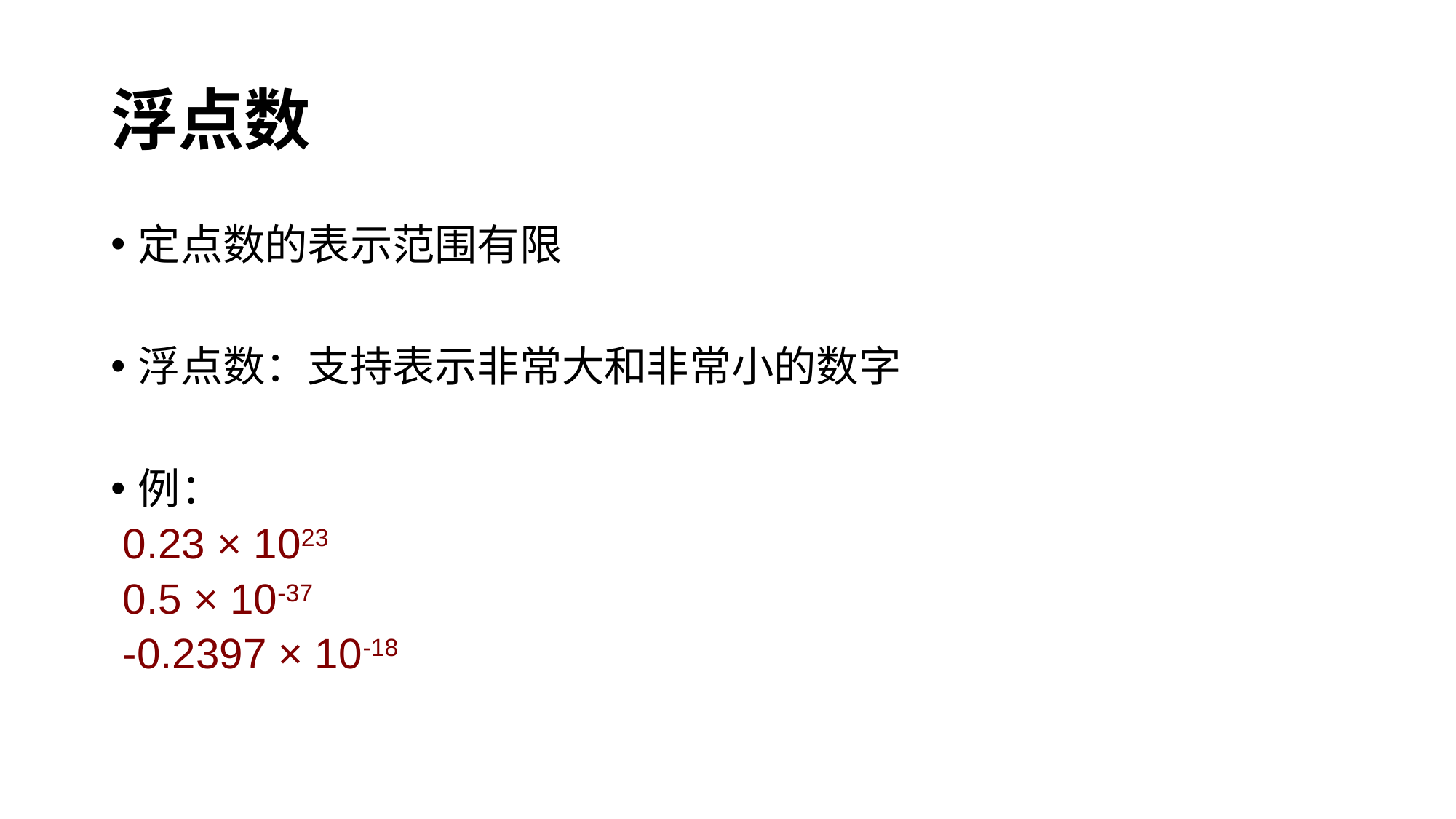

# 浮点数
定点数的表示范围有限

浮点数：支持表示非常大和非常小的数字

例：
 0.23 × 1023
 0.5 × 10-37
 -0.2397 × 10-18